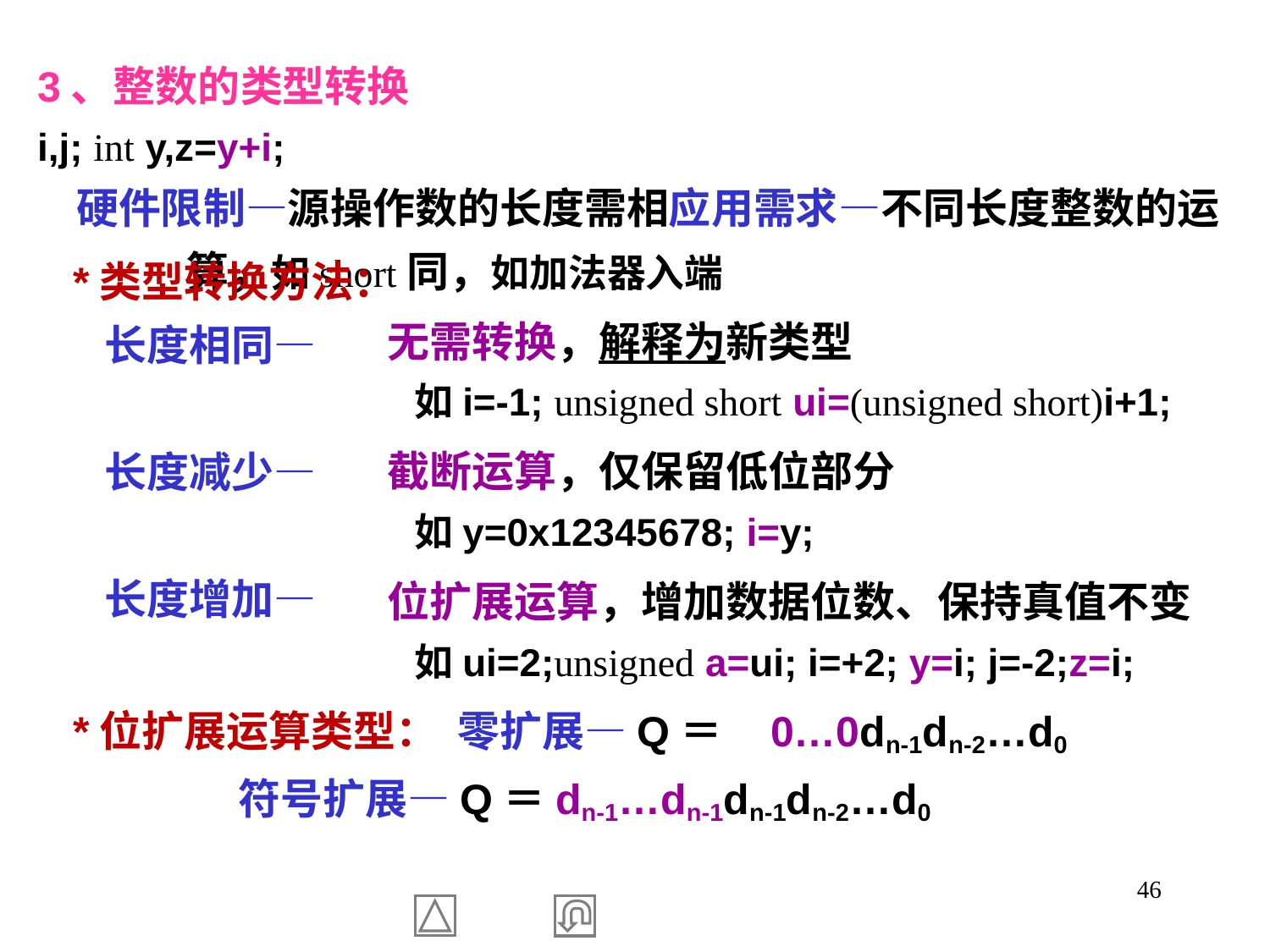

3、整数的类型转换
i,j; int y,z=y+i;
   硬件限制—源操作数的长度需相应用需求—不同长度整数的运算，如short同，如加法器入端
   *类型转换方法：
      长度相同—

      长度减少—

      长度增加—

无需转换，解释为新类型
  如i=-1; unsigned short ui=(unsigned short)i+1;
截断运算，仅保留低位部分
  如y=0x12345678; i=y;
位扩展运算，增加数据位数、保持真值不变
  如ui=2;unsigned a=ui; i=+2; y=i; j=-2;z=i;
   *位扩展运算类型：  零扩展—Q＝    0…0dn-1dn-2…d0
                    符号扩展—Q＝dn-1…dn-1dn-1dn-2…d0
46